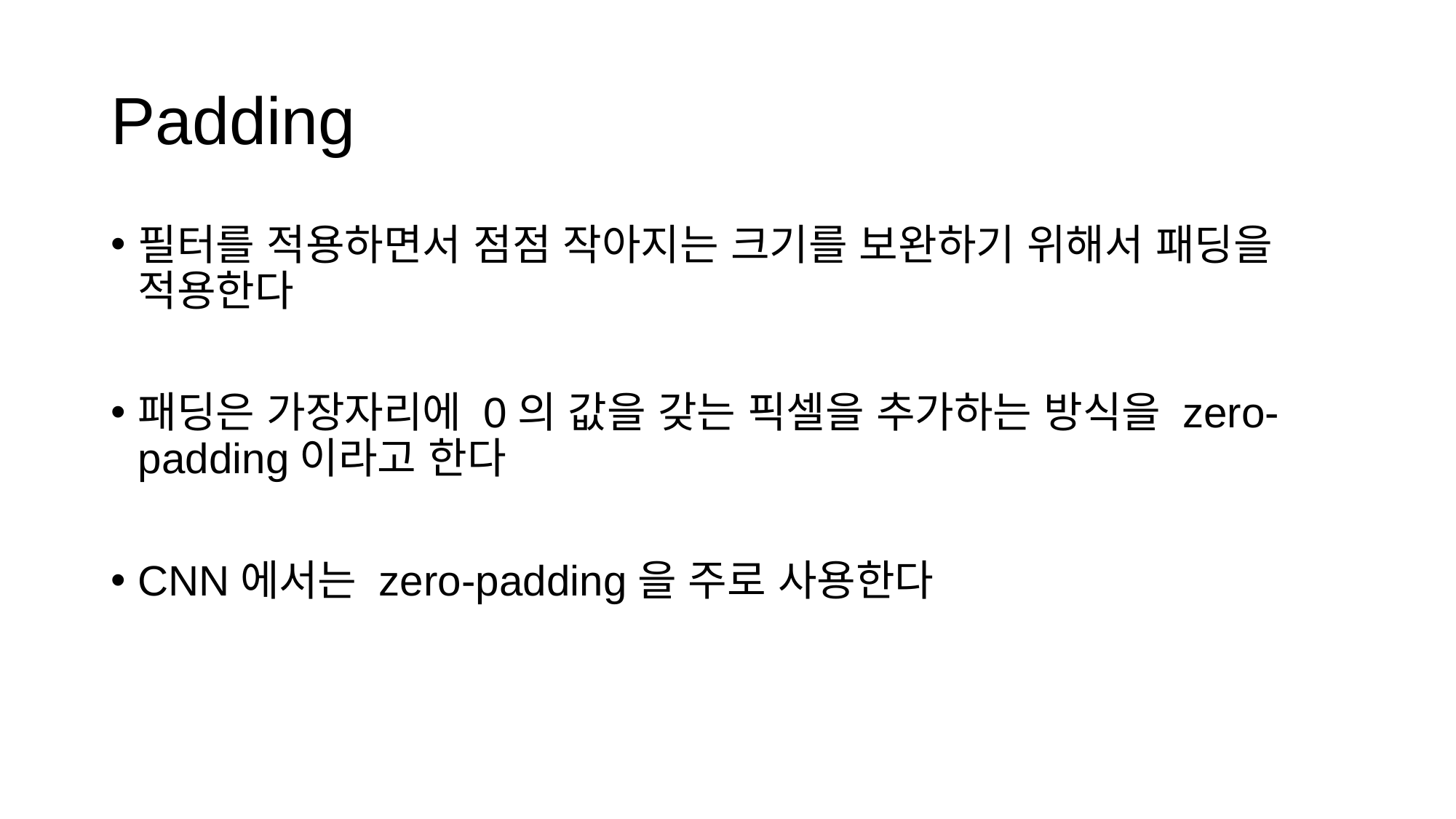

# Padding
필터를 적용하면서 점점 작아지는 크기를 보완하기 위해서 패딩을 적용한다

패딩은 가장자리에 0의 값을 갖는 픽셀을 추가하는 방식을 zero-padding이라고 한다

CNN에서는 zero-padding을 주로 사용한다